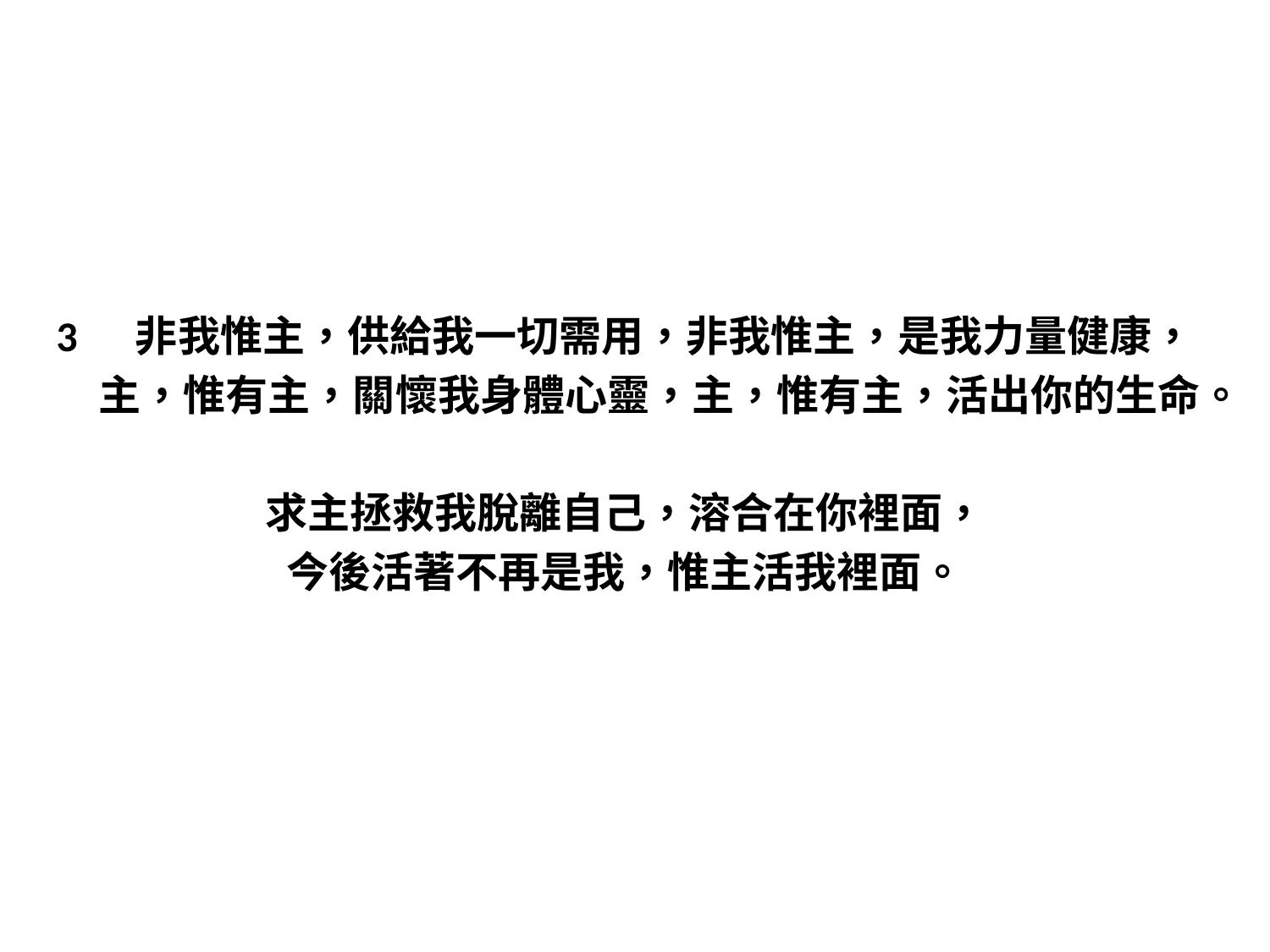

#
3     非我惟主，供給我一切需用，非我惟主，是我力量健康，
    主，惟有主，關懷我身體心靈，主，惟有主，活出你的生命。

求主拯救我脫離自己，溶合在你裡面，
今後活著不再是我，惟主活我裡面。